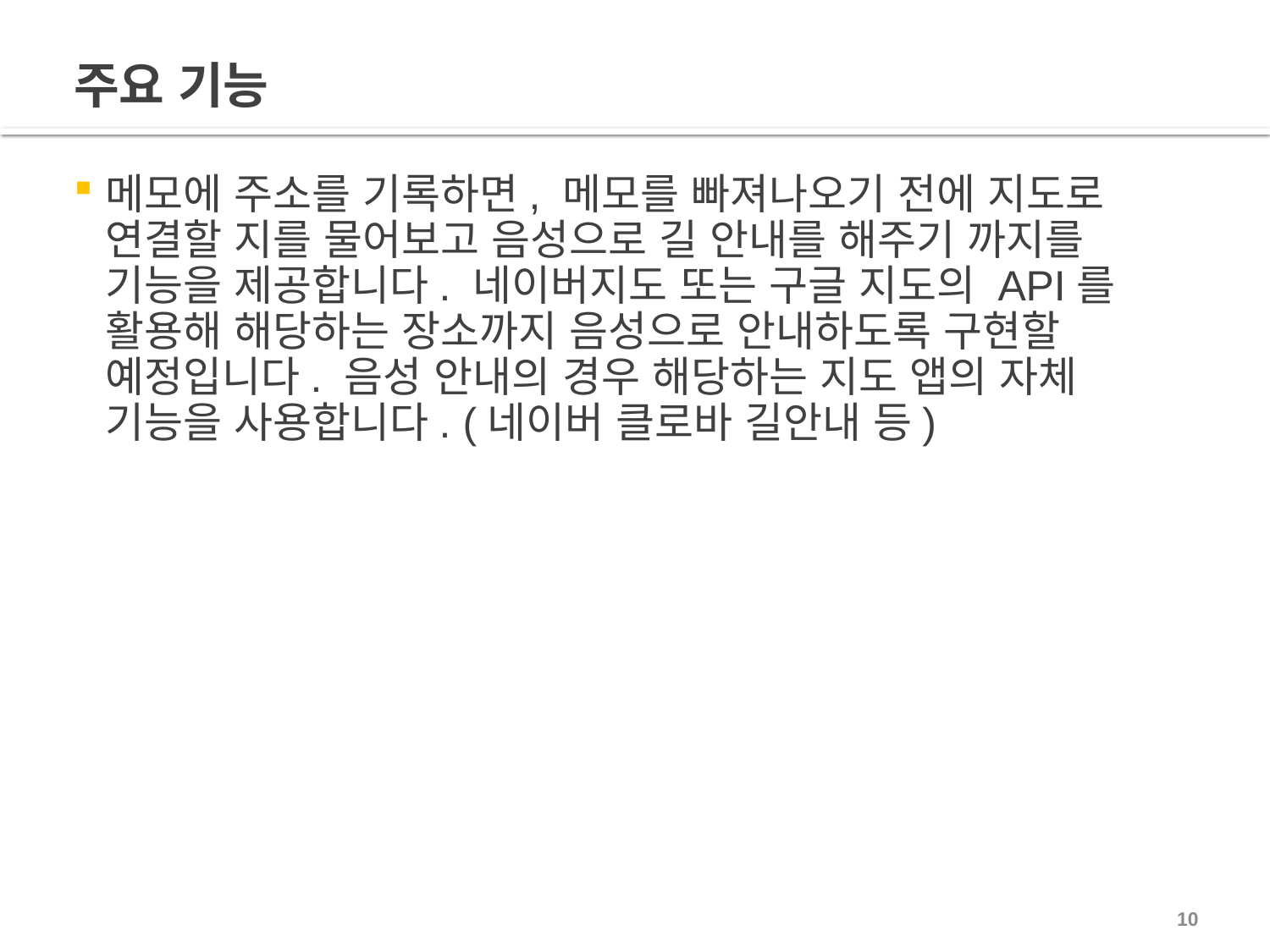

# 주요 기능
메모에 주소를 기록하면, 메모를 빠져나오기 전에 지도로 연결할 지를 물어보고 음성으로 길 안내를 해주기 까지를 기능을 제공합니다. 네이버지도 또는 구글 지도의 API를 활용해 해당하는 장소까지 음성으로 안내하도록 구현할 예정입니다. 음성 안내의 경우 해당하는 지도 앱의 자체 기능을 사용합니다. (네이버 클로바 길안내 등)
10